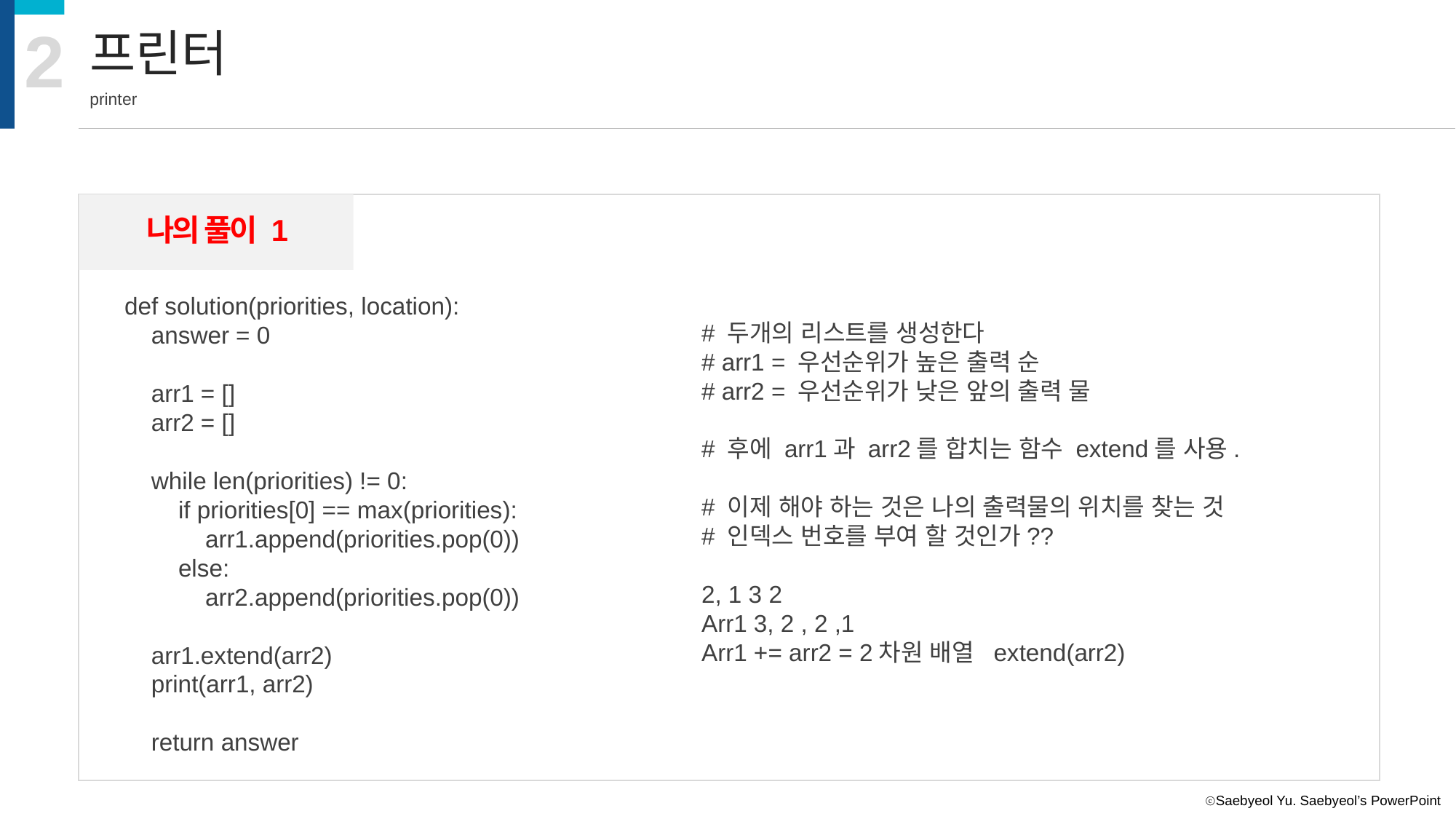

2
프린터
printer

나의 풀이 1
def solution(priorities, location):
    answer = 0

    arr1 = []
    arr2 = []

    while len(priorities) != 0:
        if priorities[0] == max(priorities):
            arr1.append(priorities.pop(0))
        else:
            arr2.append(priorities.pop(0))

    arr1.extend(arr2)
    print(arr1, arr2)

    return answer
# 두개의 리스트를 생성한다
# arr1 = 우선순위가 높은 출력 순
# arr2 = 우선순위가 낮은 앞의 출력 물

# 후에 arr1과 arr2를 합치는 함수 extend를 사용.

# 이제 해야 하는 것은 나의 출력물의 위치를 찾는 것
# 인덱스 번호를 부여 할 것인가??

2, 1 3 2
Arr1 3, 2 , 2 ,1
Arr1 += arr2 = 2차원 배열  extend(arr2)